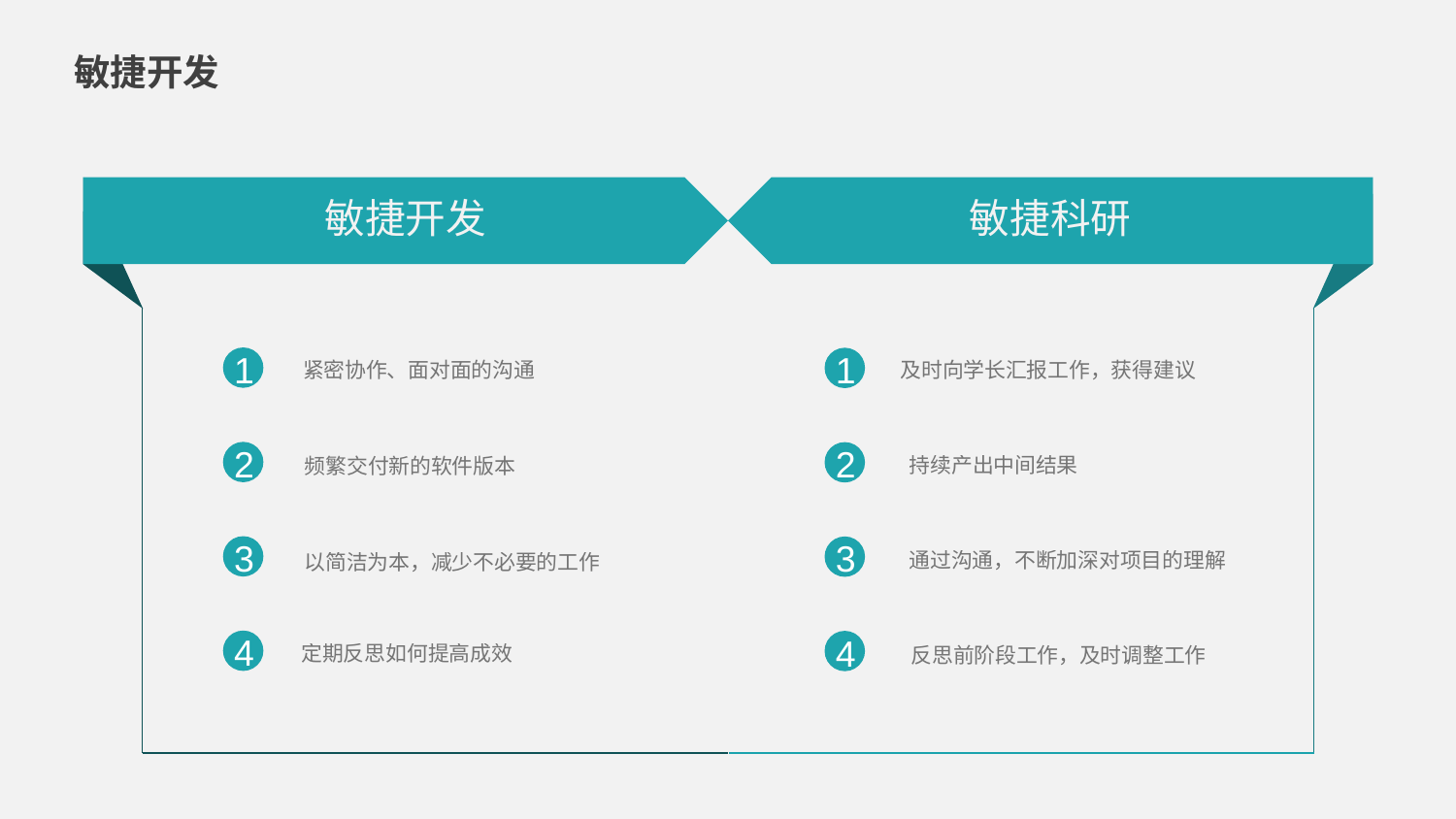

敏捷开发

敏捷开发

敏捷科研

1

1

紧密协作、面对面的沟通
及时向学长汇报工作，获得建议
2

2

持续产出中间结果
频繁交付新的软件版本
3

3

通过沟通，不断加深对项目的理解
以简洁为本，减少不必要的工作
4

4

定期反思如何提高成效
反思前阶段工作，及时调整工作